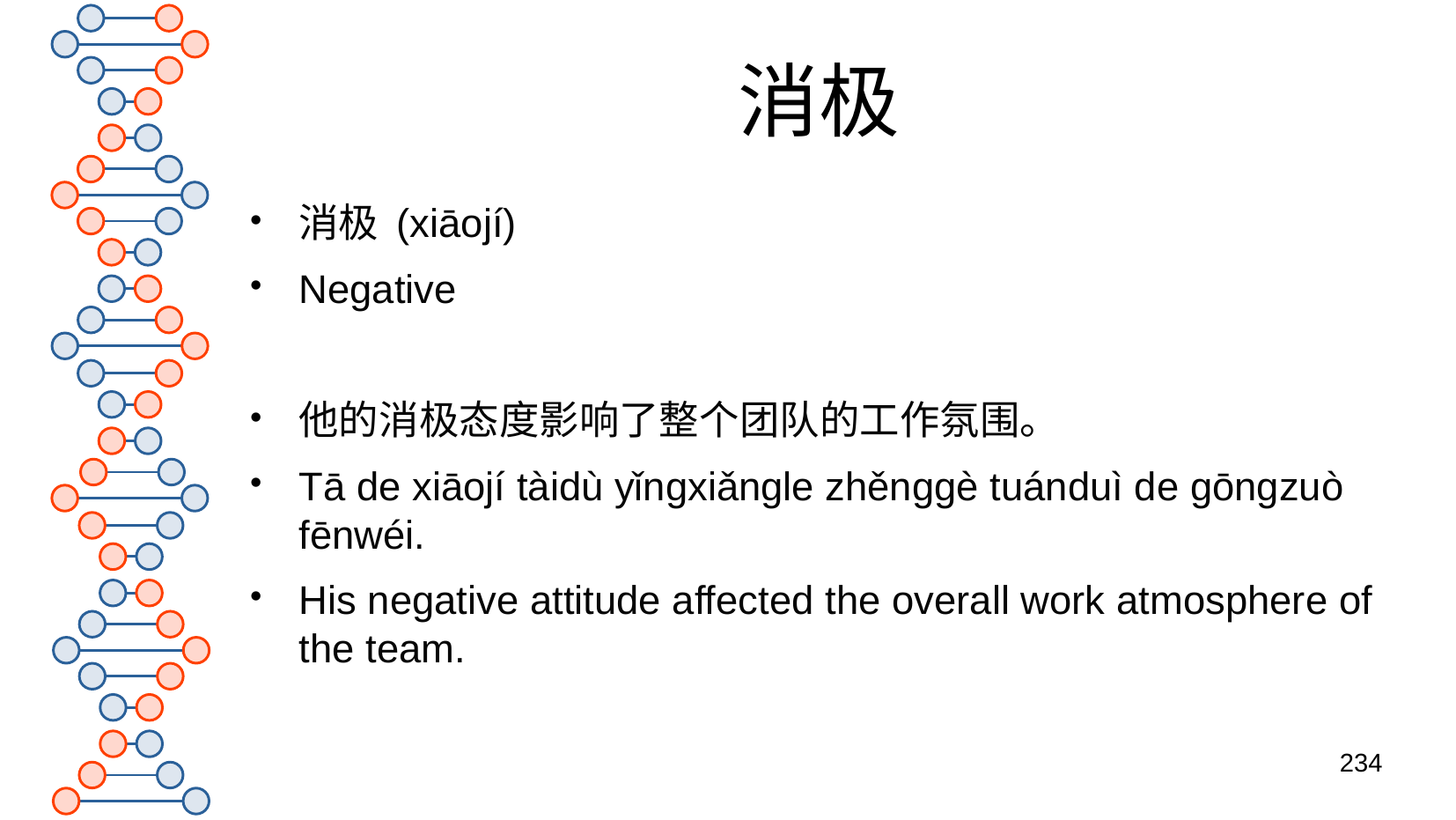

# 消极
消极 (xiāojí)
Negative

他的消极态度影响了整个团队的工作氛围。
Tā de xiāojí tàidù yǐngxiǎngle zhěnggè tuánduì de gōngzuò fēnwéi.
His negative attitude affected the overall work atmosphere of the team.

234